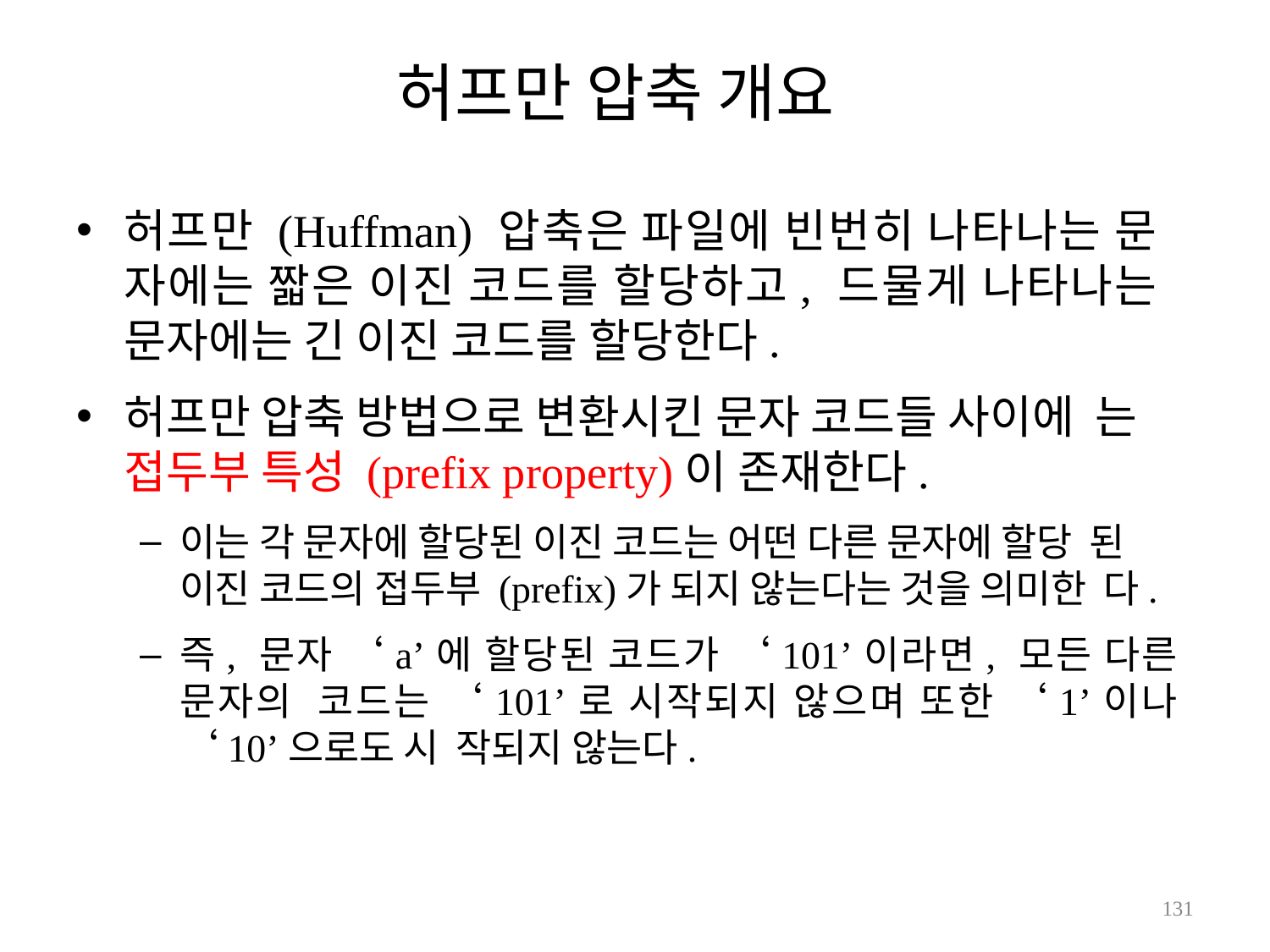

# 허프만 압축 개요
허프만 (Huffman) 압축은 파일에 빈번히 나타나는 문  자에는 짧은 이진 코드를 할당하고, 드물게 나타나는  문자에는 긴 이진 코드를 할당한다.
허프만 압축 방법으로 변환시킨 문자 코드들 사이에  는 접두부 특성 (prefix property)이 존재한다.
이는 각 문자에 할당된 이진 코드는 어떤 다른 문자에 할당  된 이진 코드의 접두부 (prefix)가 되지 않는다는 것을 의미한  다.
즉, 문자 ‘a’에 할당된 코드가 ‘101’이라면, 모든 다른 문자의  코드는 ‘101’로 시작되지 않으며 또한 ‘1’이나 ‘10’으로도 시  작되지 않는다.
131